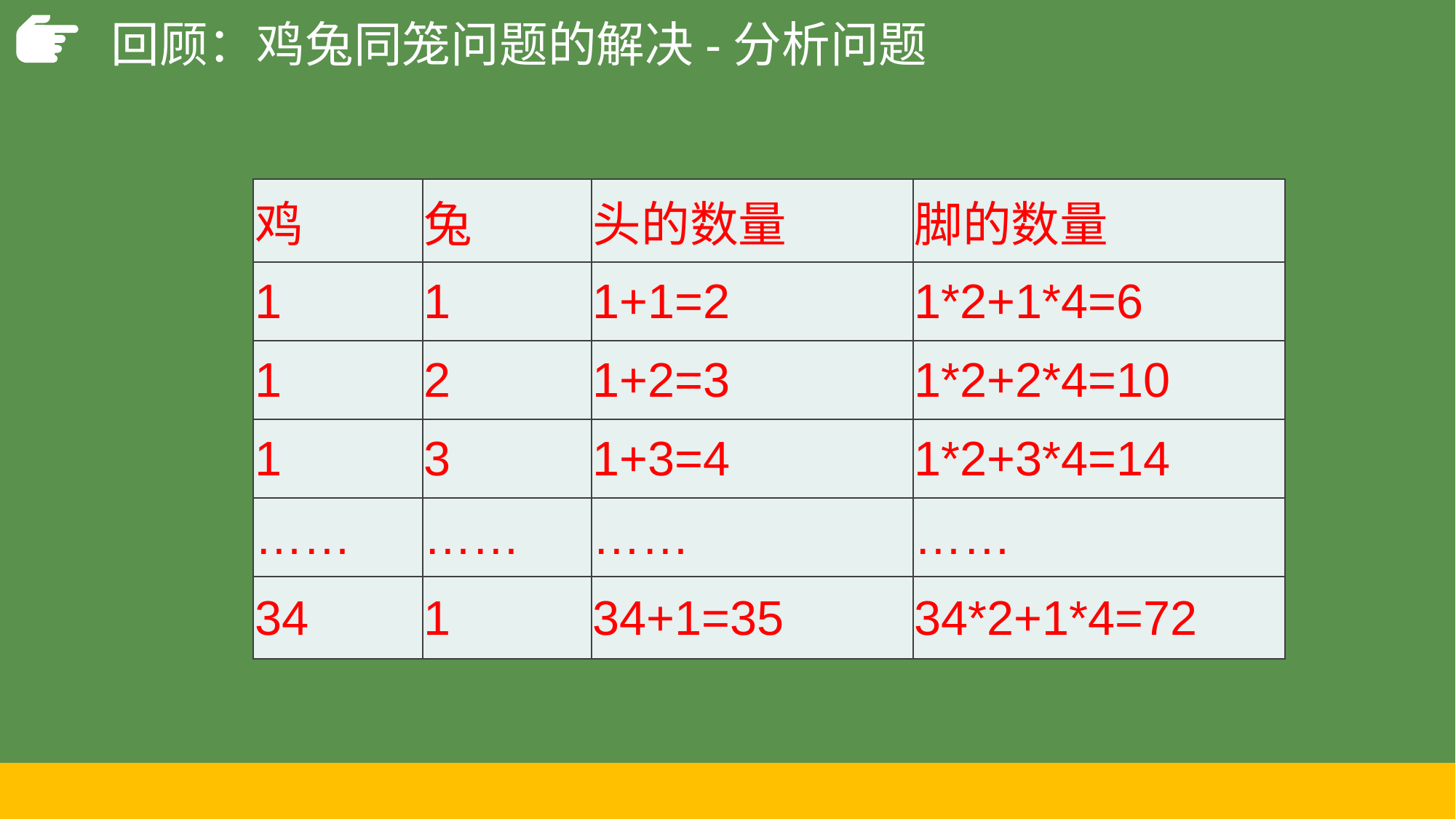

回顾：鸡兔同笼问题的解决-分析问题
| 鸡 | 兔 | 头的数量 | 脚的数量 |
| --- | --- | --- | --- |
| 1 | 1 | 1+1=2 | 1\*2+1\*4=6 |
| 1 | 2 | 1+2=3 | 1\*2+2\*4=10 |
| 1 | 3 | 1+3=4 | 1\*2+3\*4=14 |
| …… | …… | …… | …… |
| 34 | 1 | 34+1=35 | 34\*2+1\*4=72 |